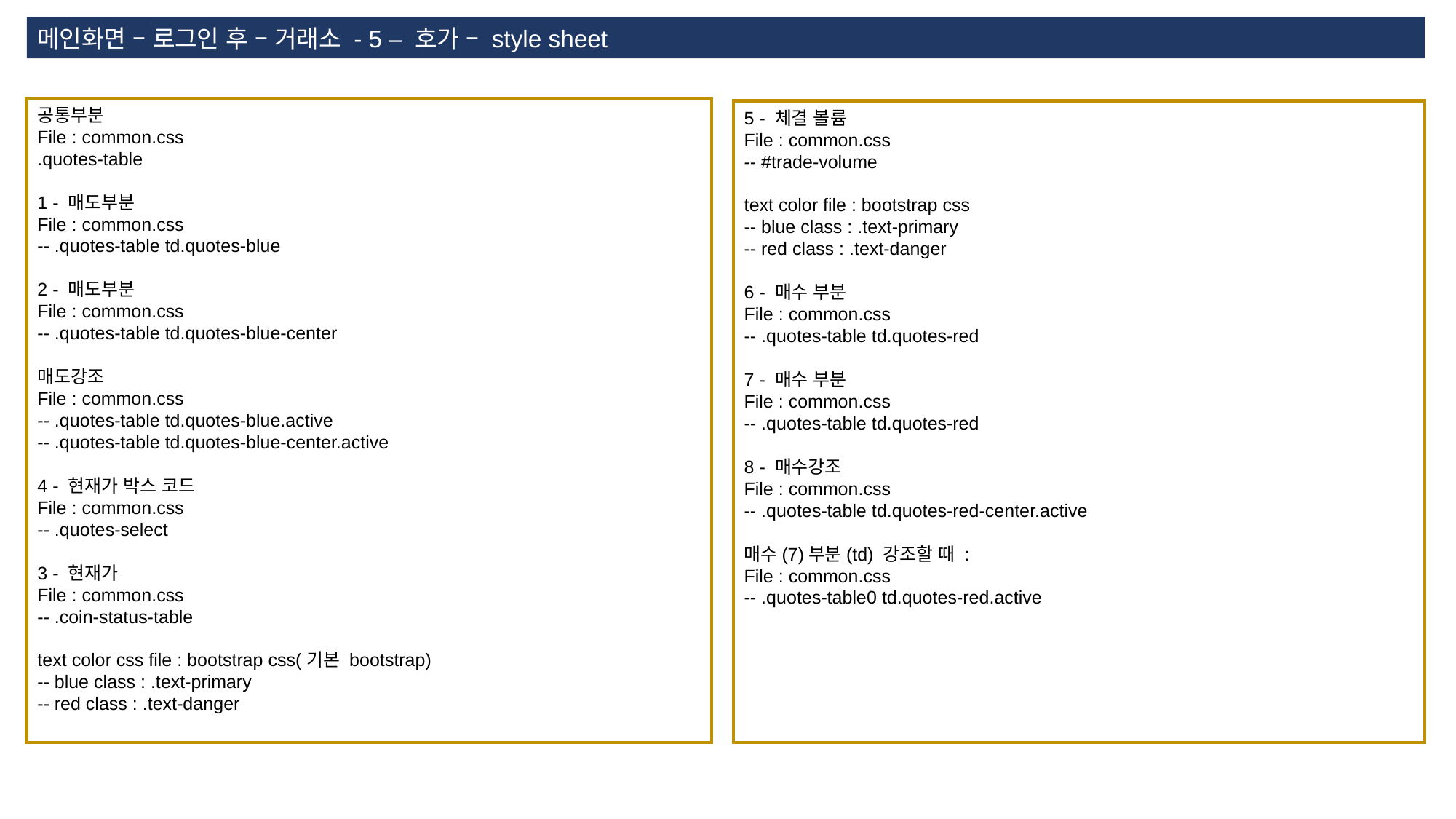

메인화면 – 로그인 후 – 거래소 - 5 – 호가 – style sheet
공통부분
File : common.css
.quotes-table

1 - 매도부분
File : common.css
-- .quotes-table td.quotes-blue

2 - 매도부분
File : common.css
-- .quotes-table td.quotes-blue-center

매도강조
File : common.css
-- .quotes-table td.quotes-blue.active
-- .quotes-table td.quotes-blue-center.active

4 - 현재가 박스 코드
File : common.css
-- .quotes-select

3 - 현재가
File : common.css
-- .coin-status-table

text color css file : bootstrap css(기본 bootstrap)
-- blue class : .text-primary
-- red class : .text-danger
5 - 체결 볼륨
File : common.css
-- #trade-volume

text color file : bootstrap css
-- blue class : .text-primary
-- red class : .text-danger

6 - 매수 부분
File : common.css
-- .quotes-table td.quotes-red

7 - 매수 부분
File : common.css
-- .quotes-table td.quotes-red

8 - 매수강조
File : common.css
-- .quotes-table td.quotes-red-center.active

매수(7)부분(td) 강조할 때 :
File : common.css
-- .quotes-table0 td.quotes-red.active